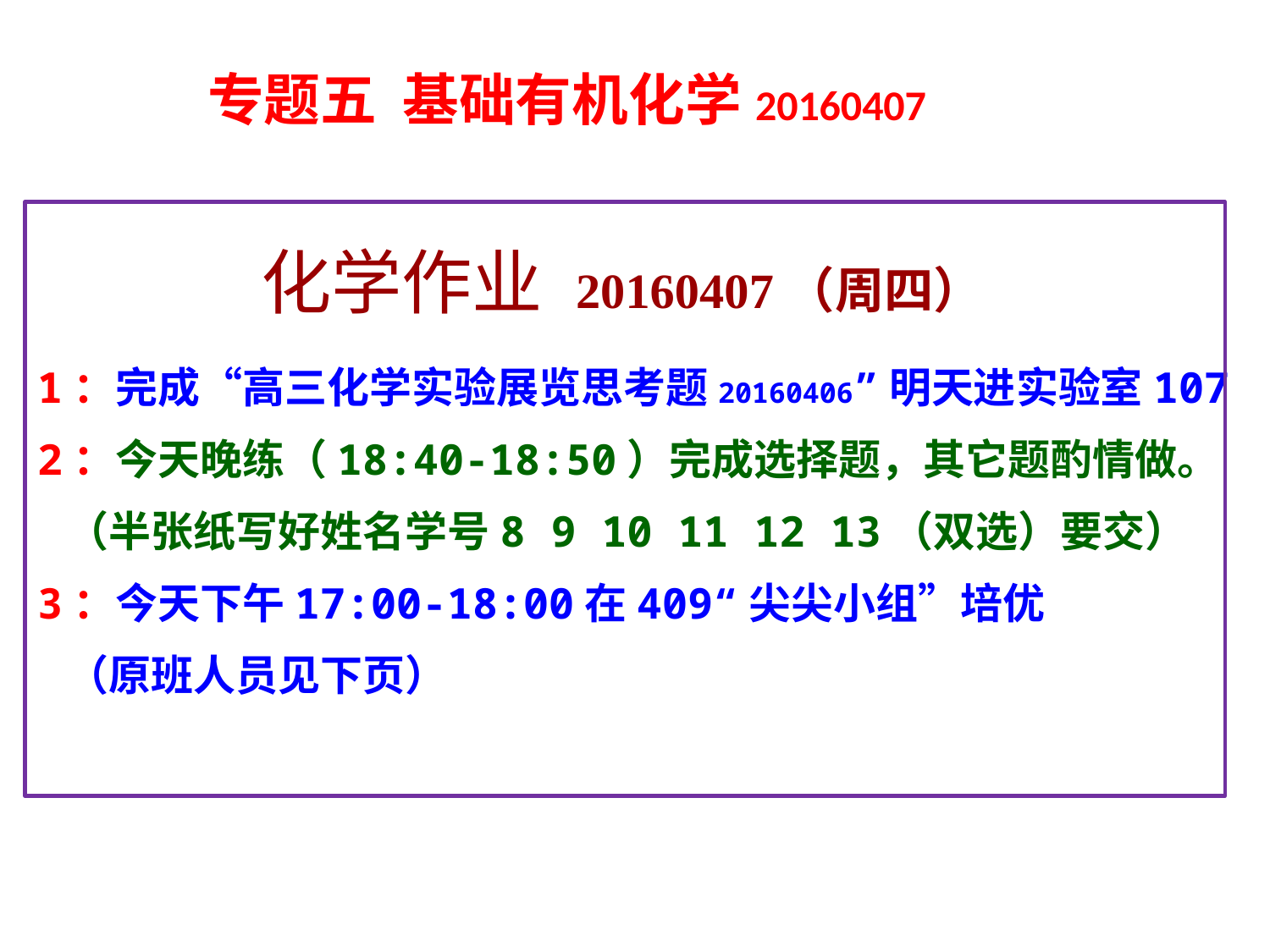

专题五  基础有机化学20160407
        化学作业 20160407（周四）
1：完成“高三化学实验展览思考题20160406”明天进实验室107
2：今天晚练（18:40-18:50）完成选择题，其它题酌情做。
  （半张纸写好姓名学号8 9 10 11 12 13（双选）要交）
3：今天下午17:00-18:00在409“尖尖小组”培优
  （原班人员见下页）